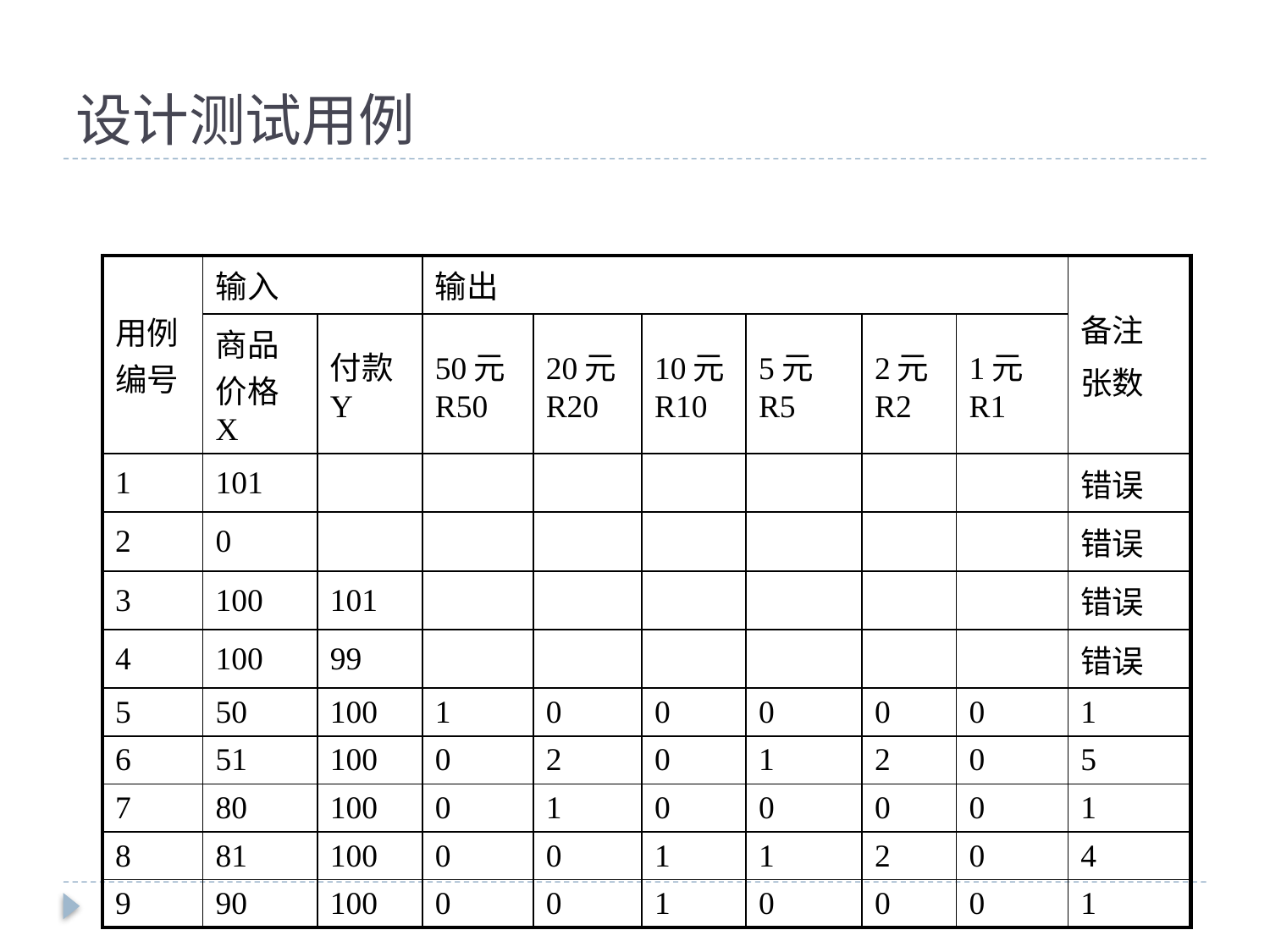

# 设计测试用例
| 用例编号 | 输入 |  | 输出 |  |  |  |  |  | 备注 张数 |
| --- | --- | --- | --- | --- | --- | --- | --- | --- | --- |
|  | 商品价格X | 付款Y | 50元R50 | 20元R20 | 10元R10 | 5元R5 | 2元R2 | 1元R1 |  |
| 1 | 101 |  |  |  |  |  |  |  | 错误 |
| 2 | 0 |  |  |  |  |  |  |  | 错误 |
| 3 | 100 | 101 |  |  |  |  |  |  | 错误 |
| 4 | 100 | 99 |  |  |  |  |  |  | 错误 |
| 5 | 50 | 100 | 1 | 0 | 0 | 0 | 0 | 0 | 1 |
| 6 | 51 | 100 | 0 | 2 | 0 | 1 | 2 | 0 | 5 |
| 7 | 80 | 100 | 0 | 1 | 0 | 0 | 0 | 0 | 1 |
| 8 | 81 | 100 | 0 | 0 | 1 | 1 | 2 | 0 | 4 |
| 9 | 90 | 100 | 0 | 0 | 1 | 0 | 0 | 0 | 1 |